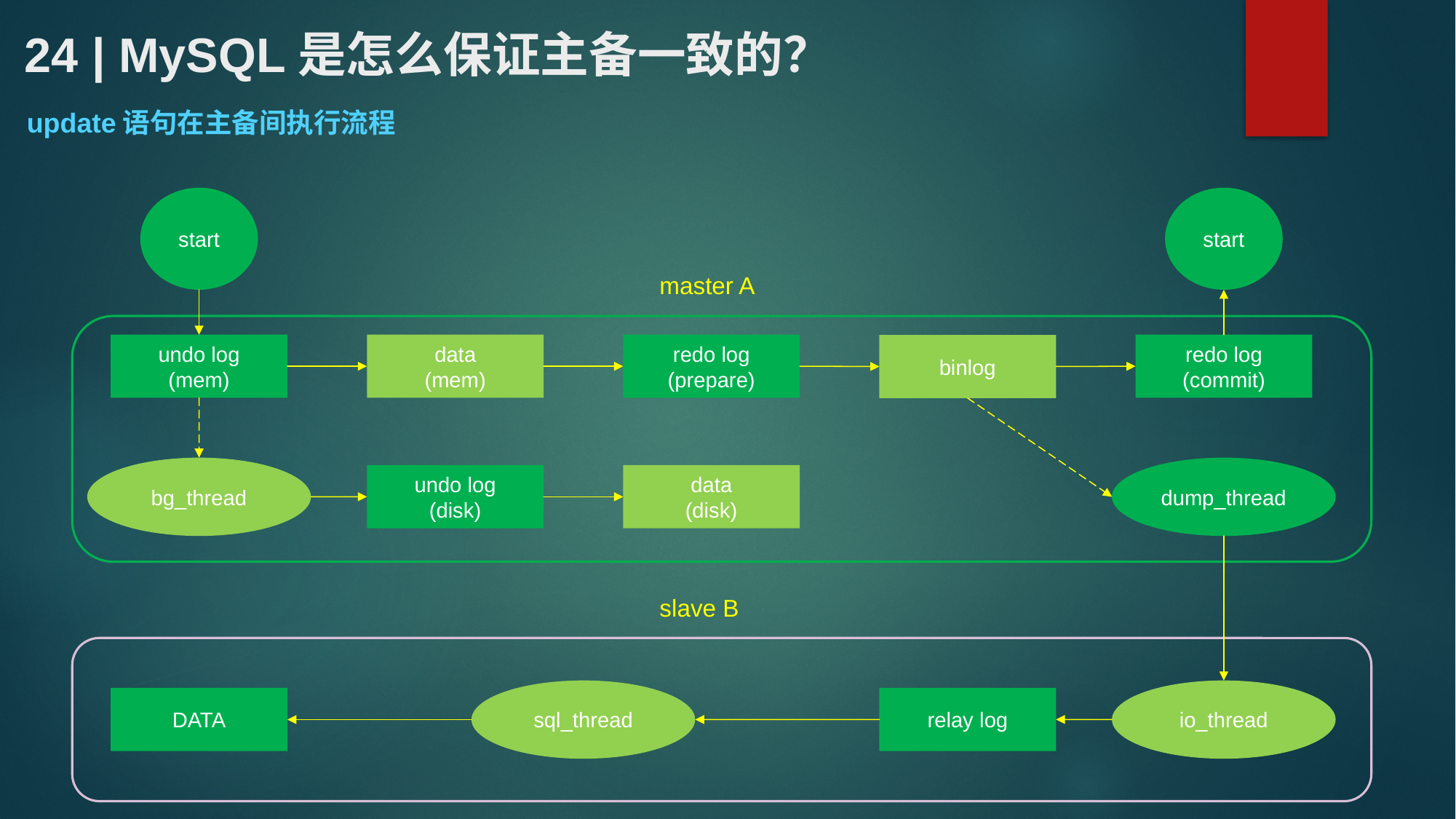

# 24 | MySQL是怎么保证主备一致的？
update语句在主备间执行流程
start
start
master A

undo log
(mem)
data
(mem)
redo log
(prepare)
redo log
(commit)
binlog
bg_thread
dump_thread
undo log
(disk)
data
(disk)
slave B

sql_thread
io_thread
relay log
DATA